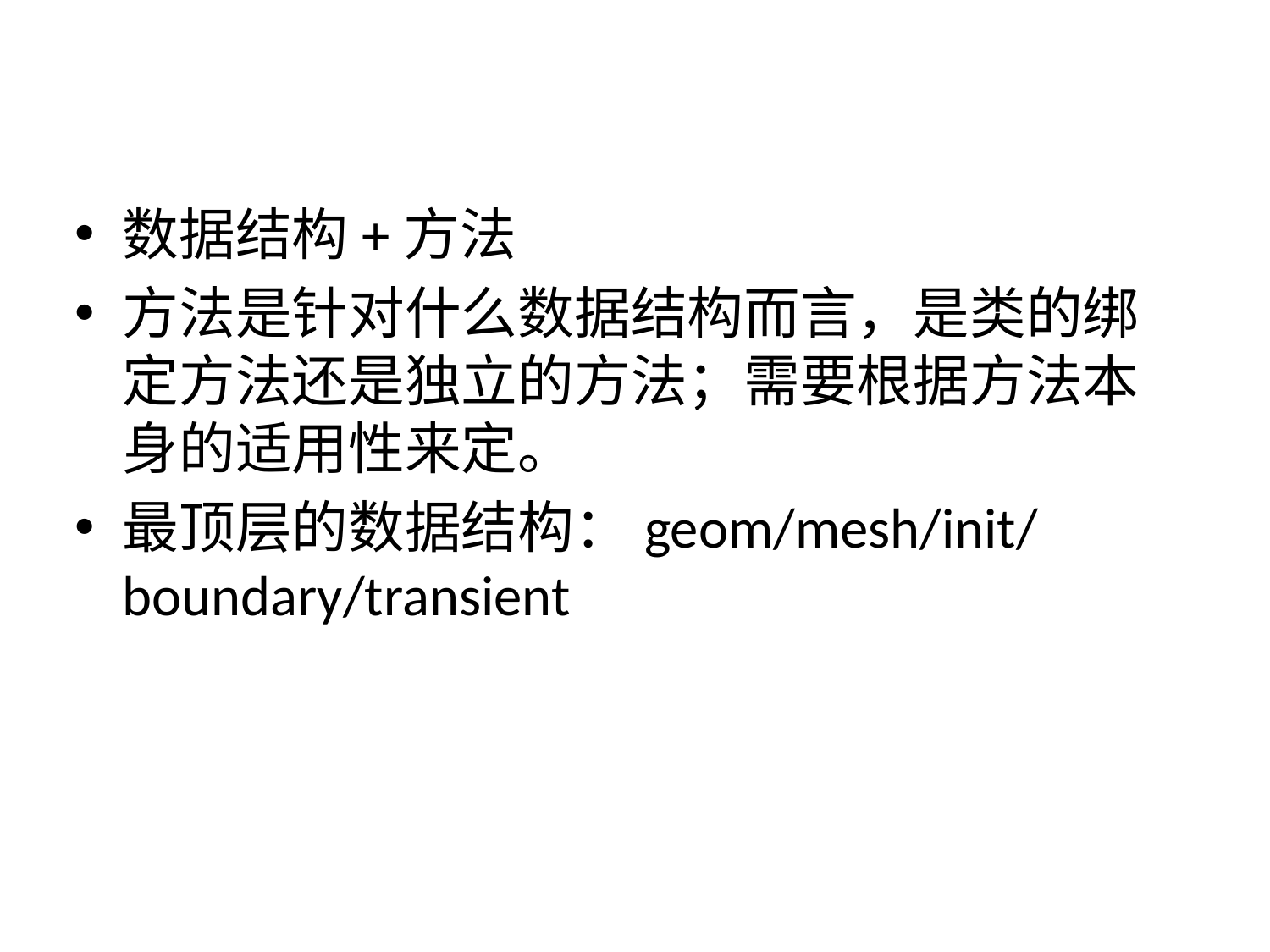

数据结构+方法
方法是针对什么数据结构而言，是类的绑定方法还是独立的方法；需要根据方法本身的适用性来定。
最顶层的数据结构：geom/mesh/init/boundary/transient